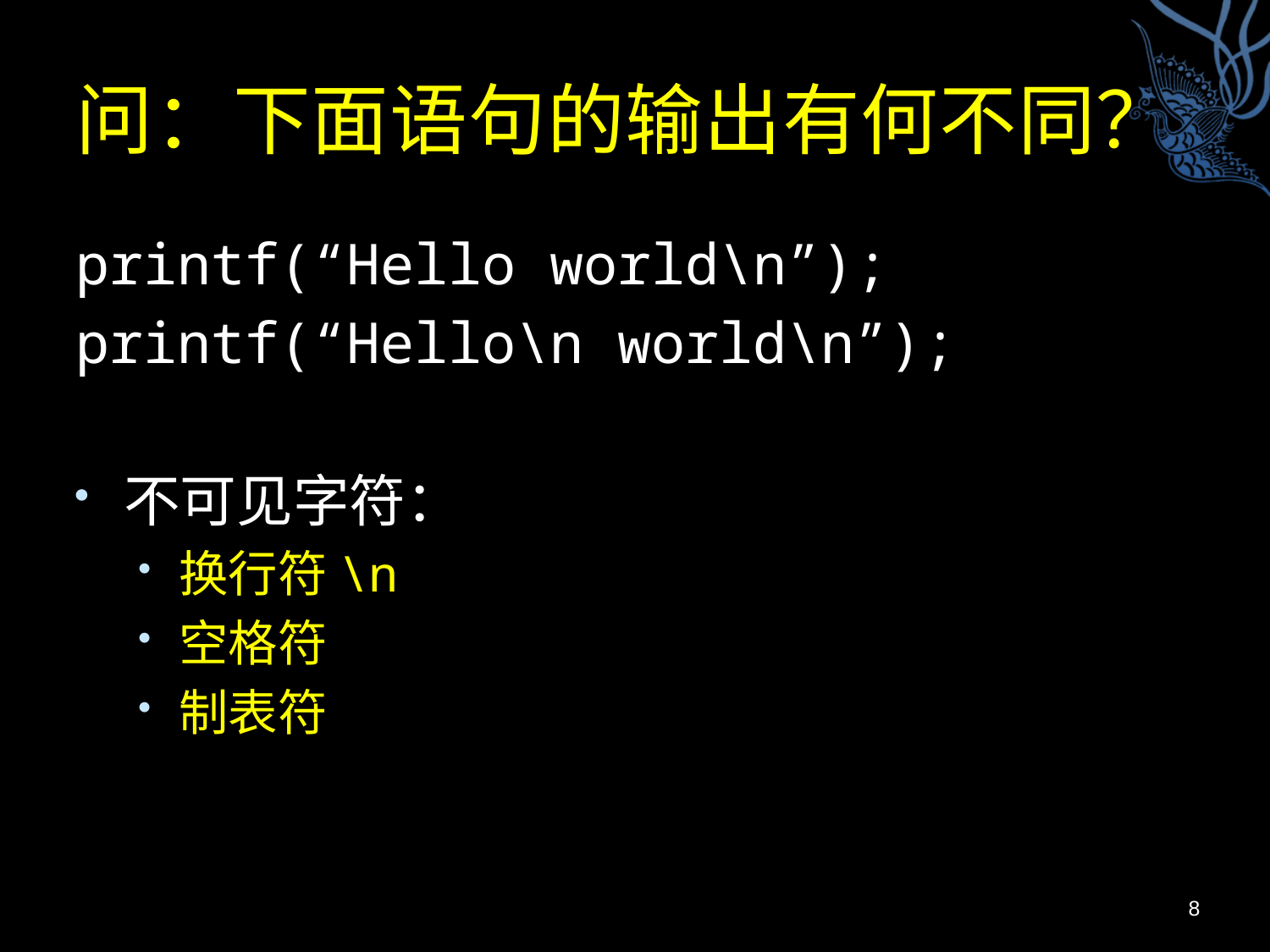

# 问：下面语句的输出有何不同？
printf(“Hello world\n”);
printf(“Hello\n world\n”);

不可见字符：
换行符\n
空格符
制表符

8